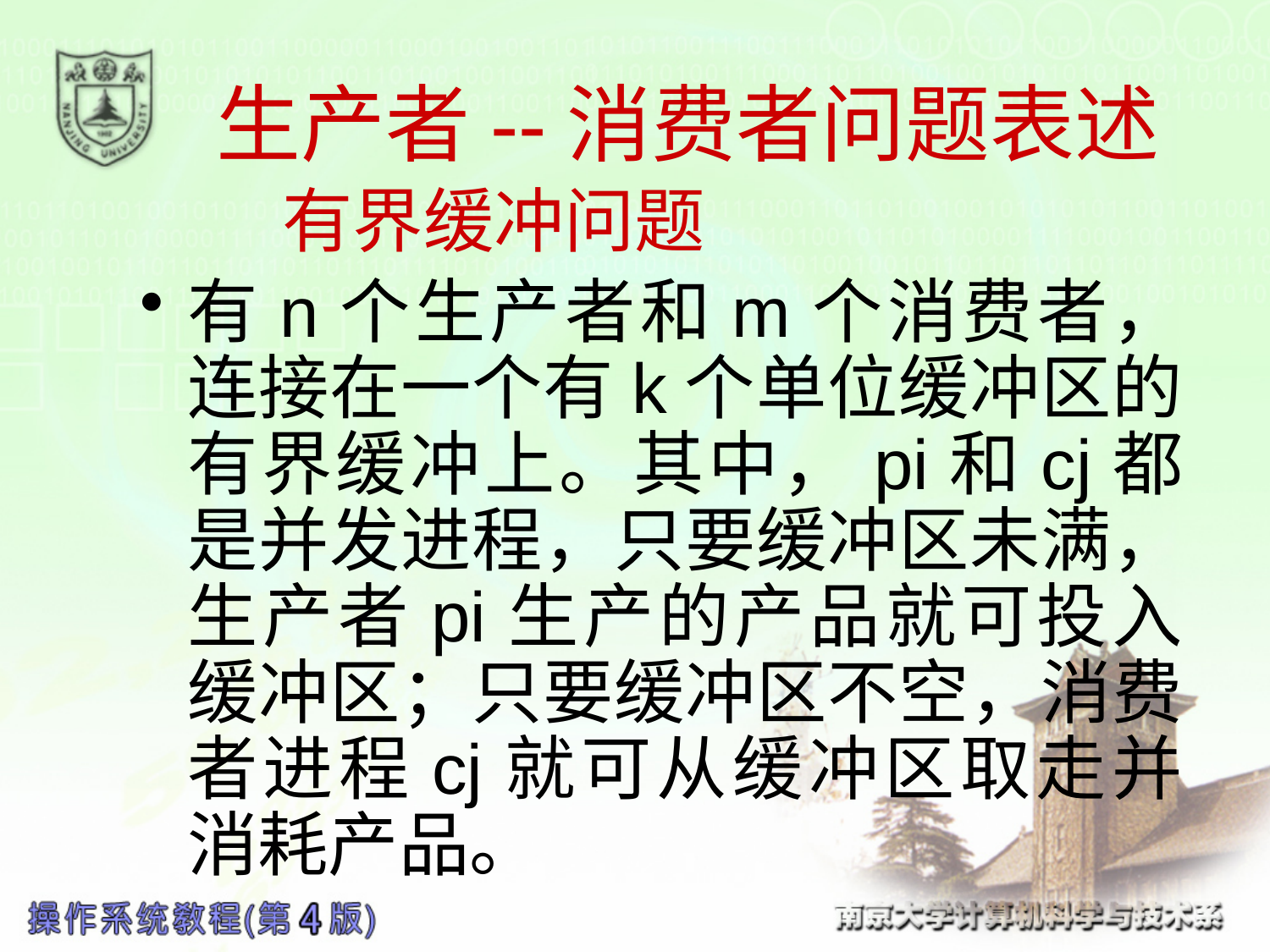

# 生产者--消费者问题表述
         有界缓冲问题
有n个生产者和m个消费者，连接在一个有k个单位缓冲区的有界缓冲上。其中，pi和cj都是并发进程，只要缓冲区未满，生产者pi生产的产品就可投入缓冲区；只要缓冲区不空，消费者进程cj就可从缓冲区取走并消耗产品。